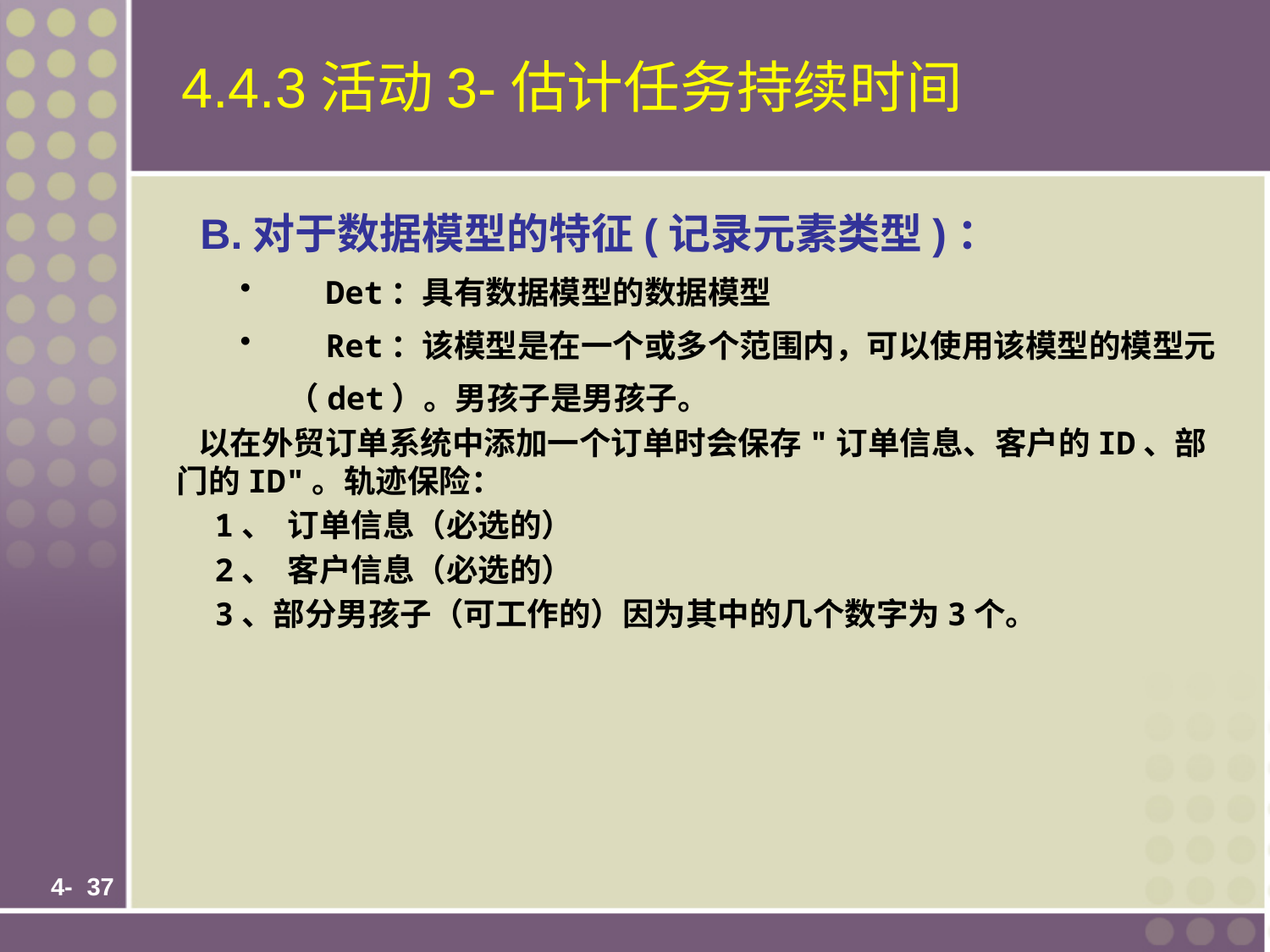

# 4.4.3活动3-估计任务持续时间
  B.对于数据模型的特征(记录元素类型)：
  Det：具有数据模型的数据模型
  Ret：该模型是在一个或多个范围内，可以使用该模型的模型元（det）。男孩子是男孩子。
  以在外贸订单系统中添加一个订单时会保存"订单信息、客户的ID、部门的ID"。轨迹保险：
  1、  订单信息（必选的）
  2、  客户信息（必选的）
  3、部分男孩子（可工作的）因为其中的几个数字为3个。

  4-  37